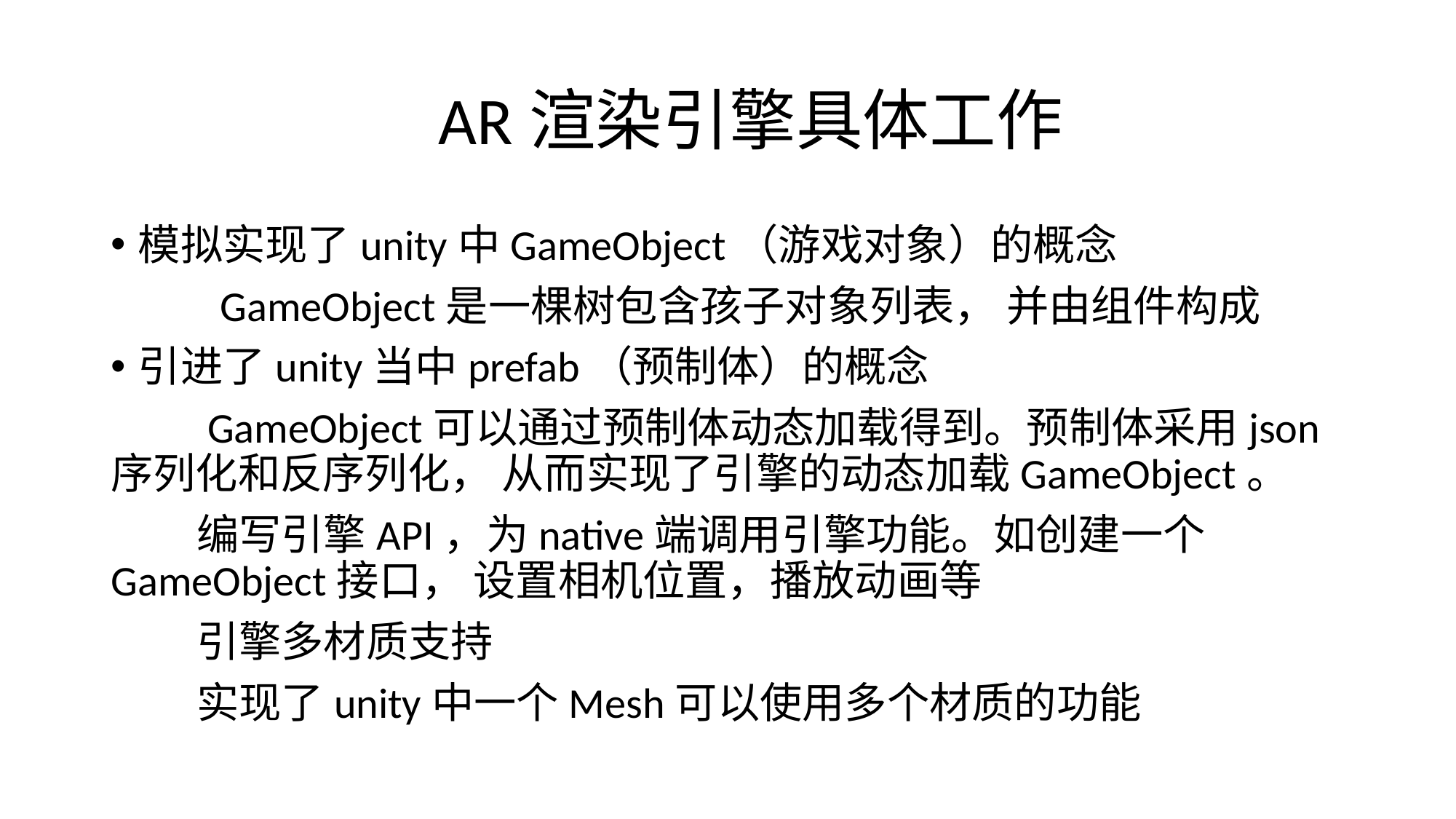

# AR渲染引擎具体工作
模拟实现了unity中GameObject（游戏对象）的概念
	GameObject是一棵树包含孩子对象列表， 并由组件构成
引进了unity当中prefab（预制体）的概念
          GameObject可以通过预制体动态加载得到。预制体采用json序列化和反序列化， 从而实现了引擎的动态加载GameObject。
        编写引擎API，为native端调用引擎功能。如创建一个GameObject接口， 设置相机位置，播放动画等
        引擎多材质支持
        实现了unity中一个Mesh可以使用多个材质的功能